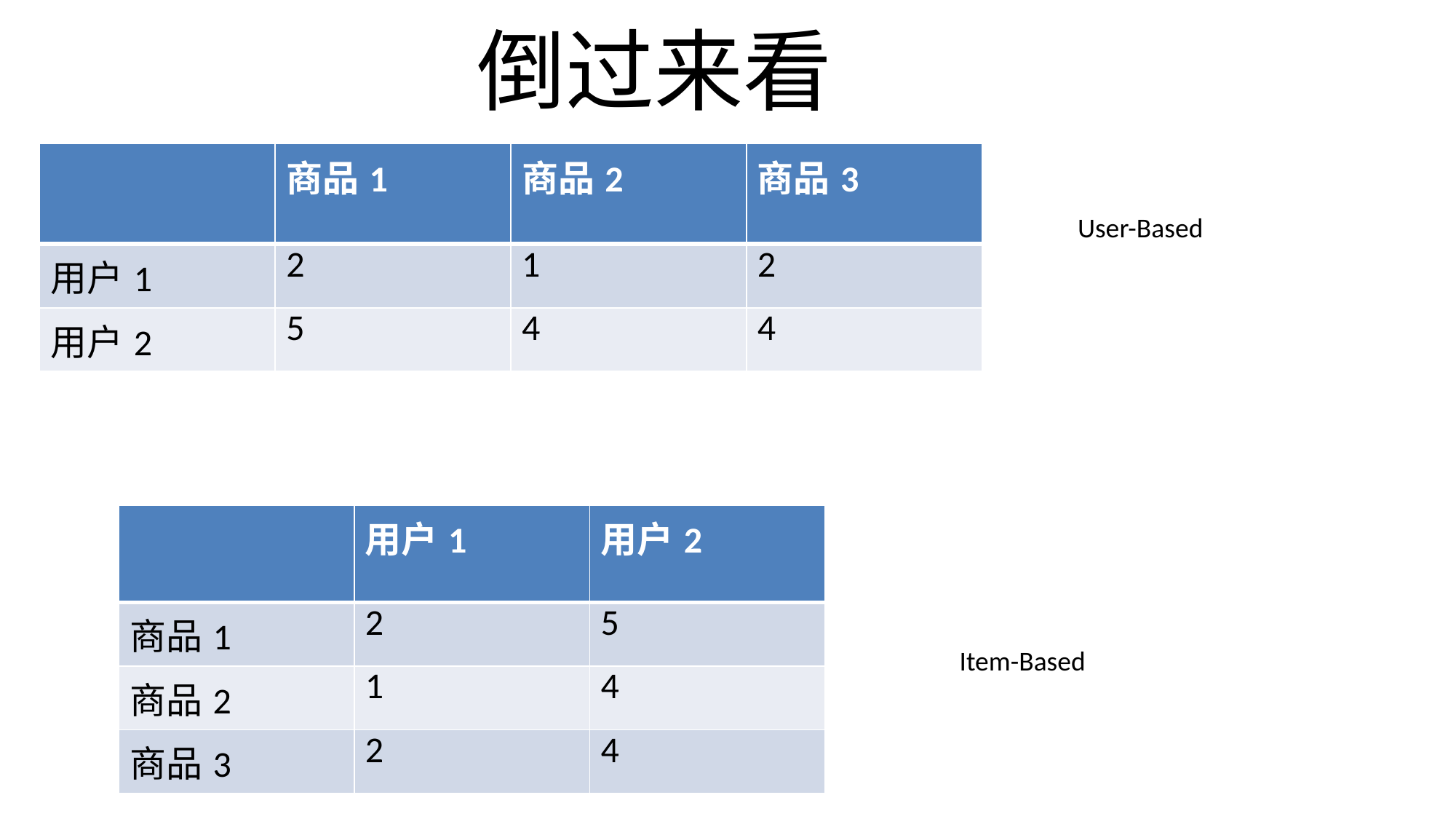

# 倒过来看
|  | 商品1 | 商品2 | 商品3 |
| --- | --- | --- | --- |
| 用户1 | 2 | 1 | 2 |
| 用户2 | 5 | 4 | 4 |
User-Based
|  | 用户1 | 用户2 |
| --- | --- | --- |
| 商品1 | 2 | 5 |
| 商品2 | 1 | 4 |
| 商品3 | 2 | 4 |
Item-Based